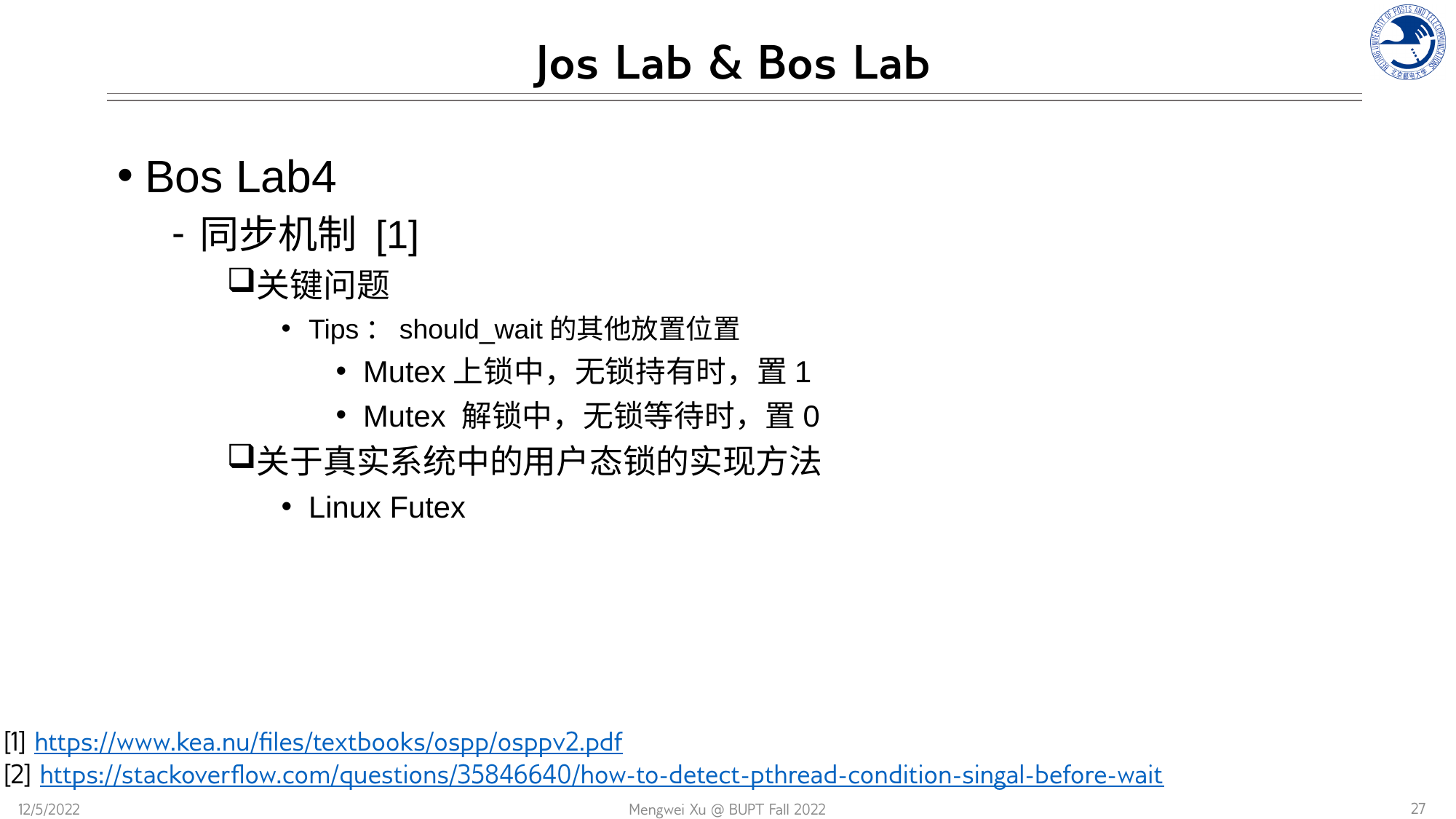

Jos Lab & Bos Lab
Bos Lab4
同步机制 [1]
关键问题
Tips：should_wait的其他放置位置
Mutex上锁中，无锁持有时，置1
Mutex 解锁中，无锁等待时，置0
关于真实系统中的用户态锁的实现方法
Linux Futex

[1] https://www.kea.nu/files/textbooks/ospp/osppv2.pdf
[2] https://stackoverflow.com/questions/35846640/how-to-detect-pthread-condition-singal-before-wait

27
Mengwei Xu @ BUPT Fall 2022
12/5/2022